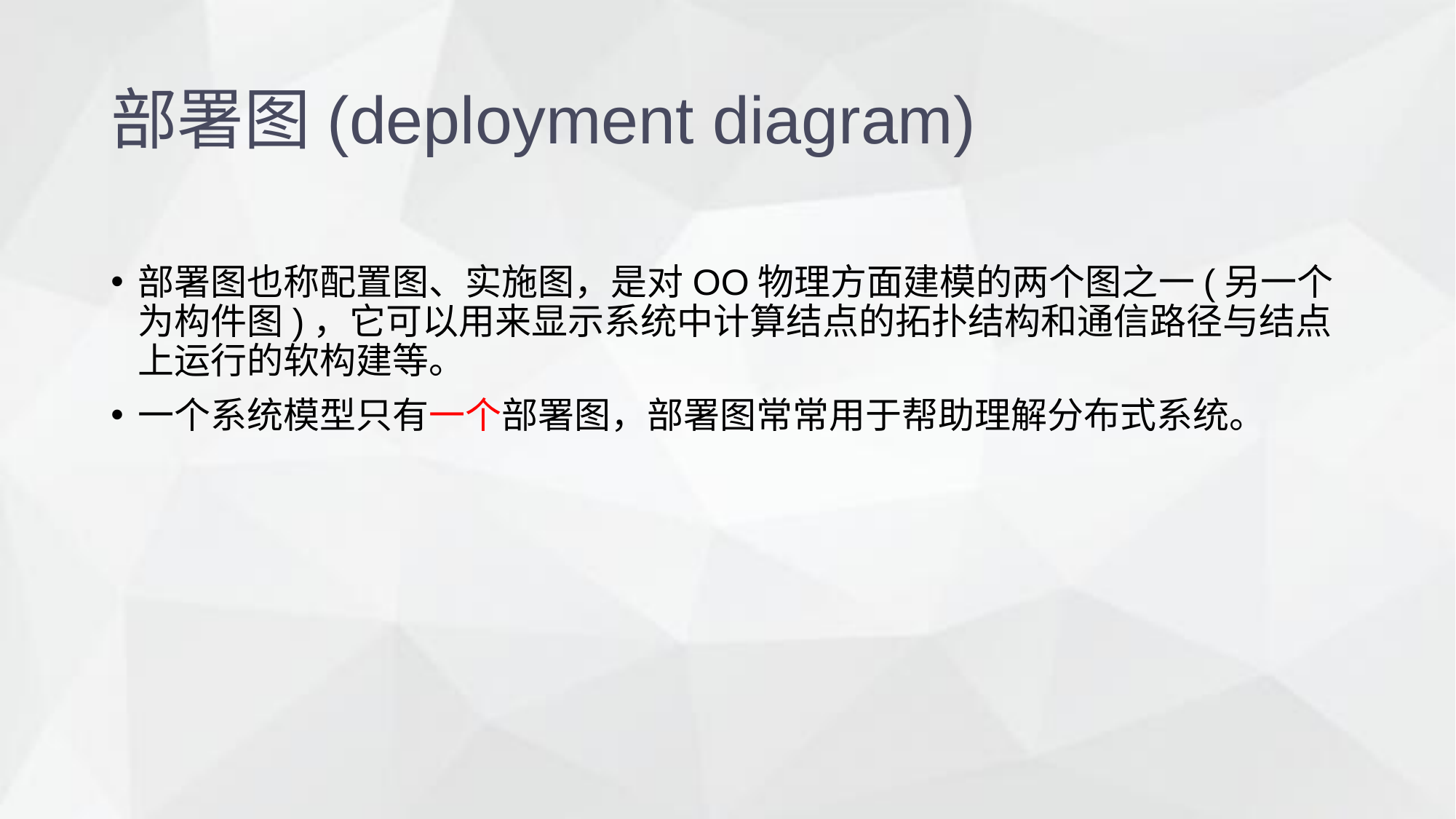

部署图(deployment diagram)
部署图也称配置图、实施图，是对OO物理方面建模的两个图之一(另一个为构件图)，它可以用来显示系统中计算结点的拓扑结构和通信路径与结点上运行的软构建等。
一个系统模型只有一个部署图，部署图常常用于帮助理解分布式系统。